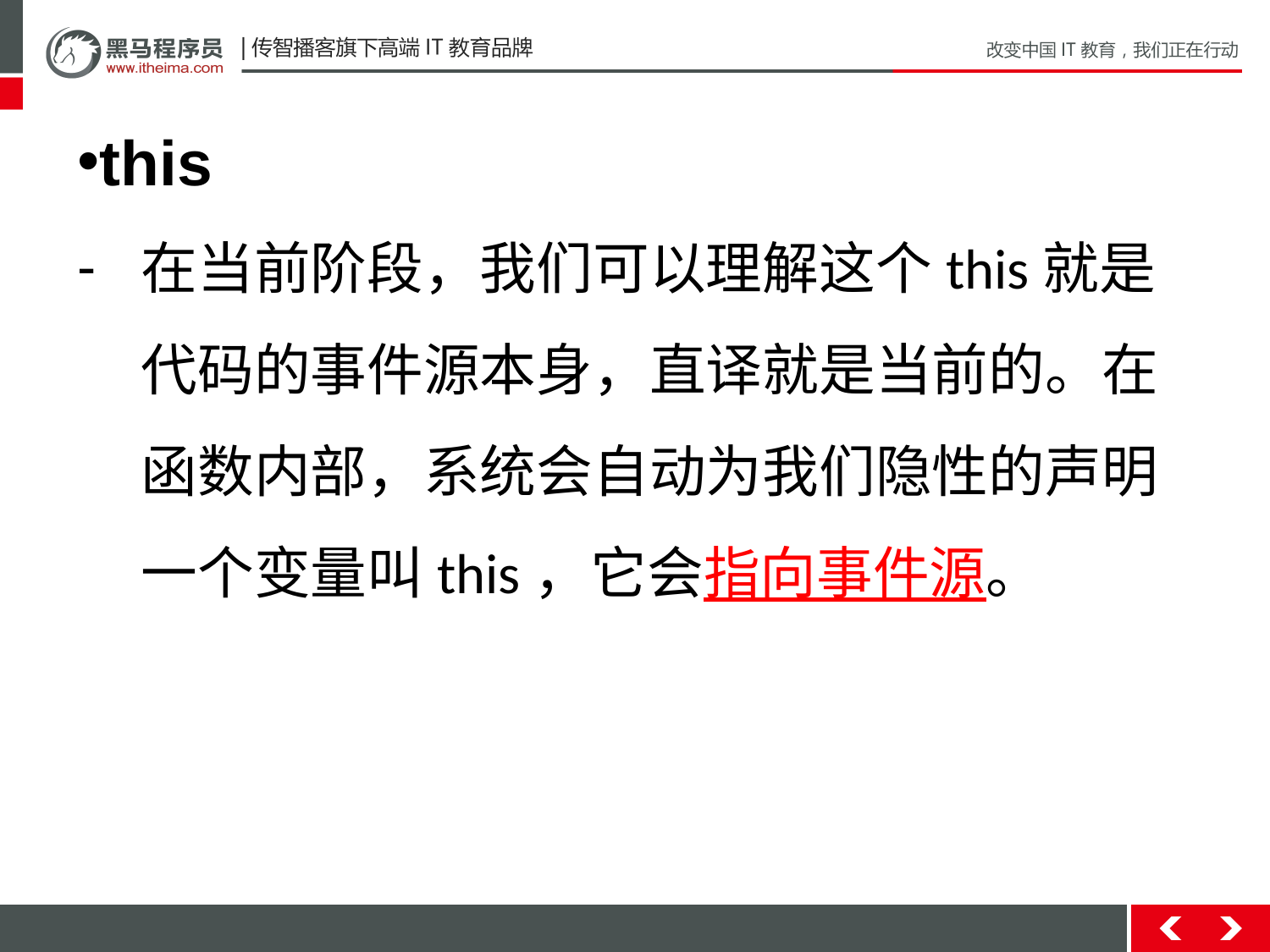

# this
在当前阶段，我们可以理解这个this就是代码的事件源本身，直译就是当前的。在函数内部，系统会自动为我们隐性的声明一个变量叫this，它会指向事件源。